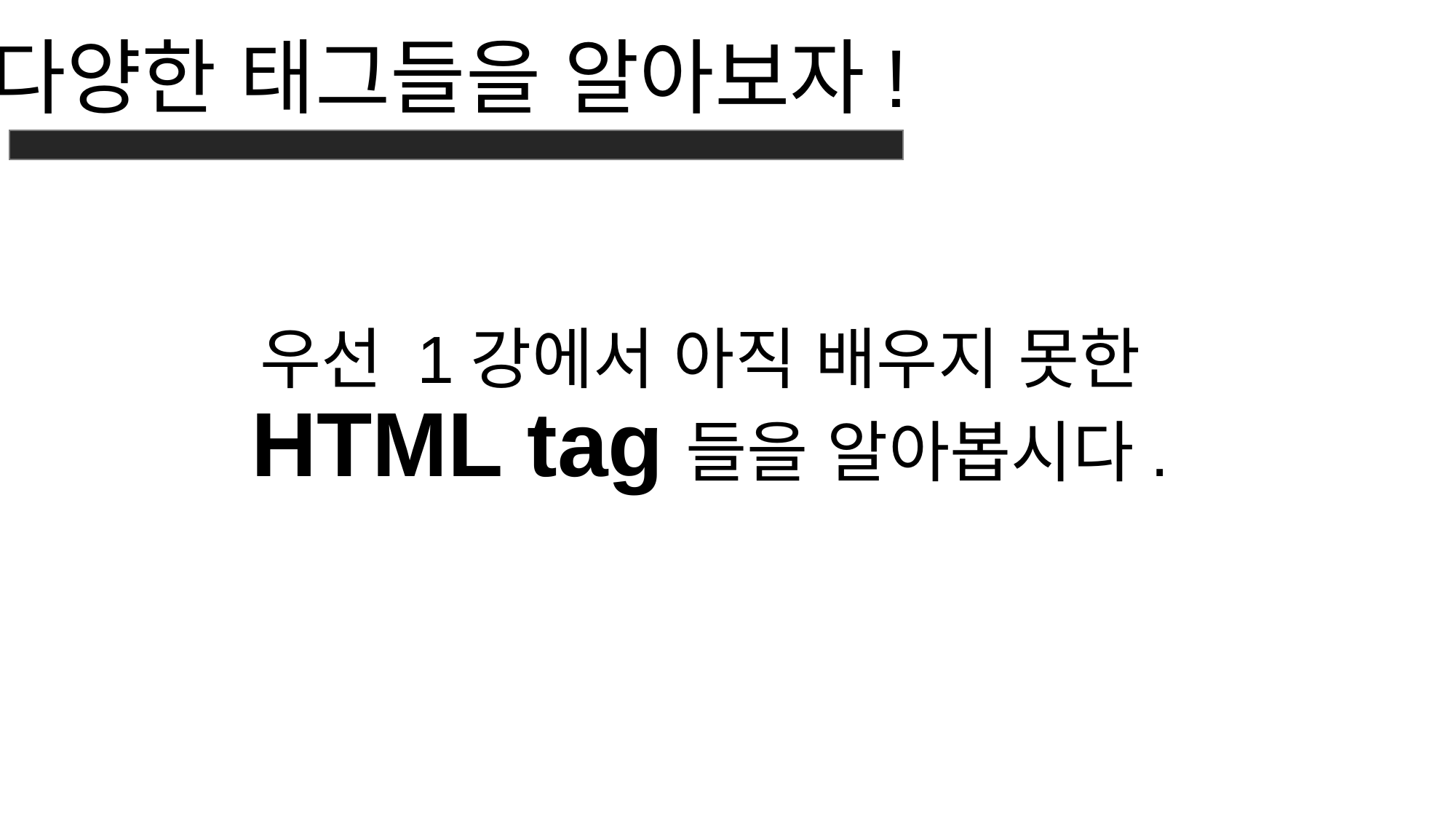

다양한 태그들을 알아보자!

우선 1강에서 아직 배우지 못한
HTML tag들을 알아봅시다.